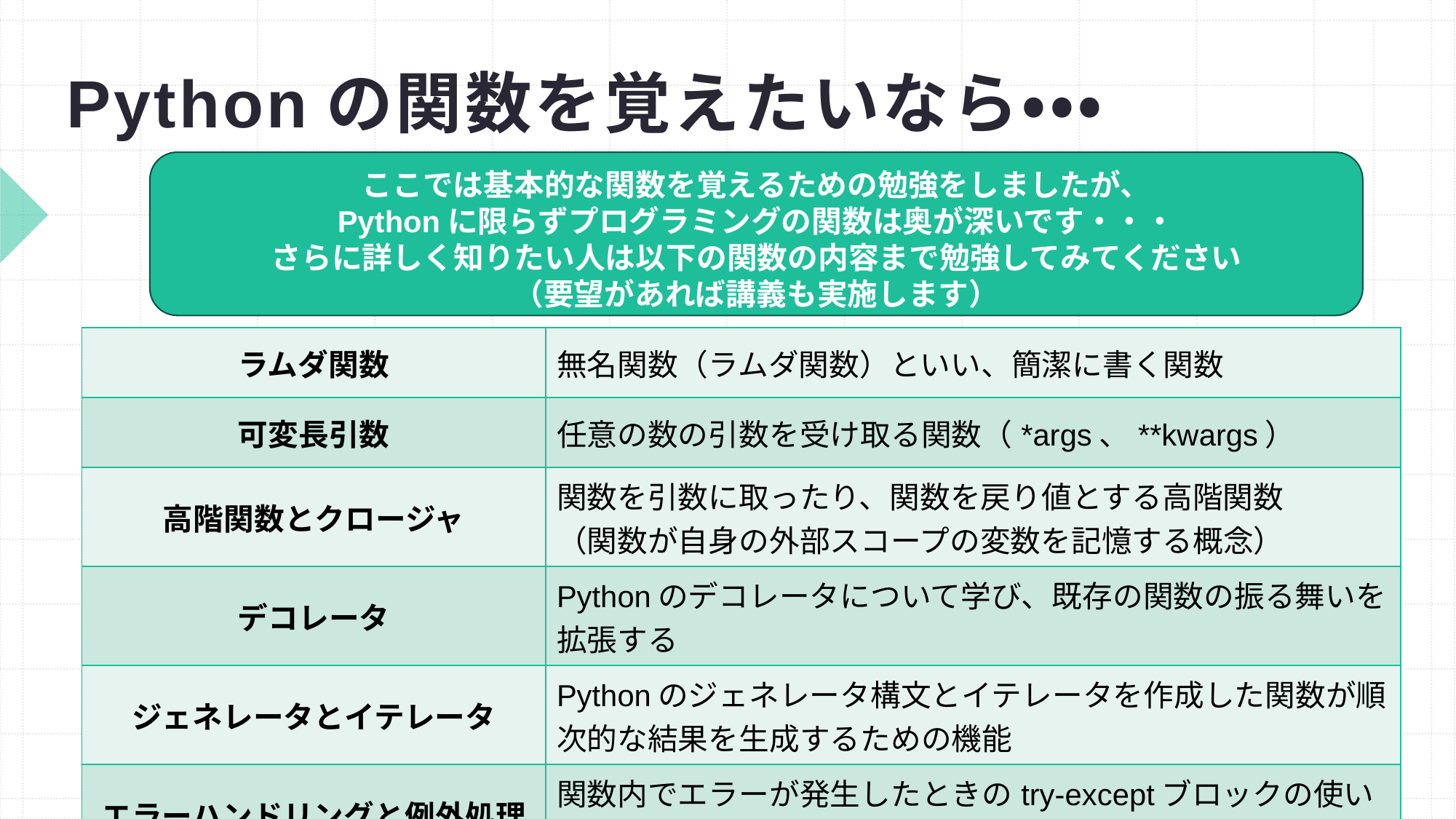

# Pythonの関数を覚えたいなら・・・
ここでは基本的な関数を覚えるための勉強をしましたが、
Pythonに限らずプログラミングの関数は奥が深いです・・・
さらに詳しく知りたい人は以下の関数の内容まで勉強してみてください
（要望があれば講義も実施します）

| ラムダ関数 | 無名関数（ラムダ関数）といい、簡潔に書く関数 |
| --- | --- |
| 可変長引数 | 任意の数の引数を受け取る関数（\*args、\*\*kwargs） |
| 高階関数とクロージャ | 関数を引数に取ったり、関数を戻り値とする高階関数 （関数が自身の外部スコープの変数を記憶する概念） |
| デコレータ | Pythonのデコレータについて学び、既存の関数の振る舞いを拡張する |
| ジェネレータとイテレータ | Pythonのジェネレータ構文とイテレータを作成した関数が順次的な結果を生成するための機能 |
| エラーハンドリングと例外処理 | 関数内でエラーが発生したときのtry-exceptブロックの使い方や自定義例外の作り |